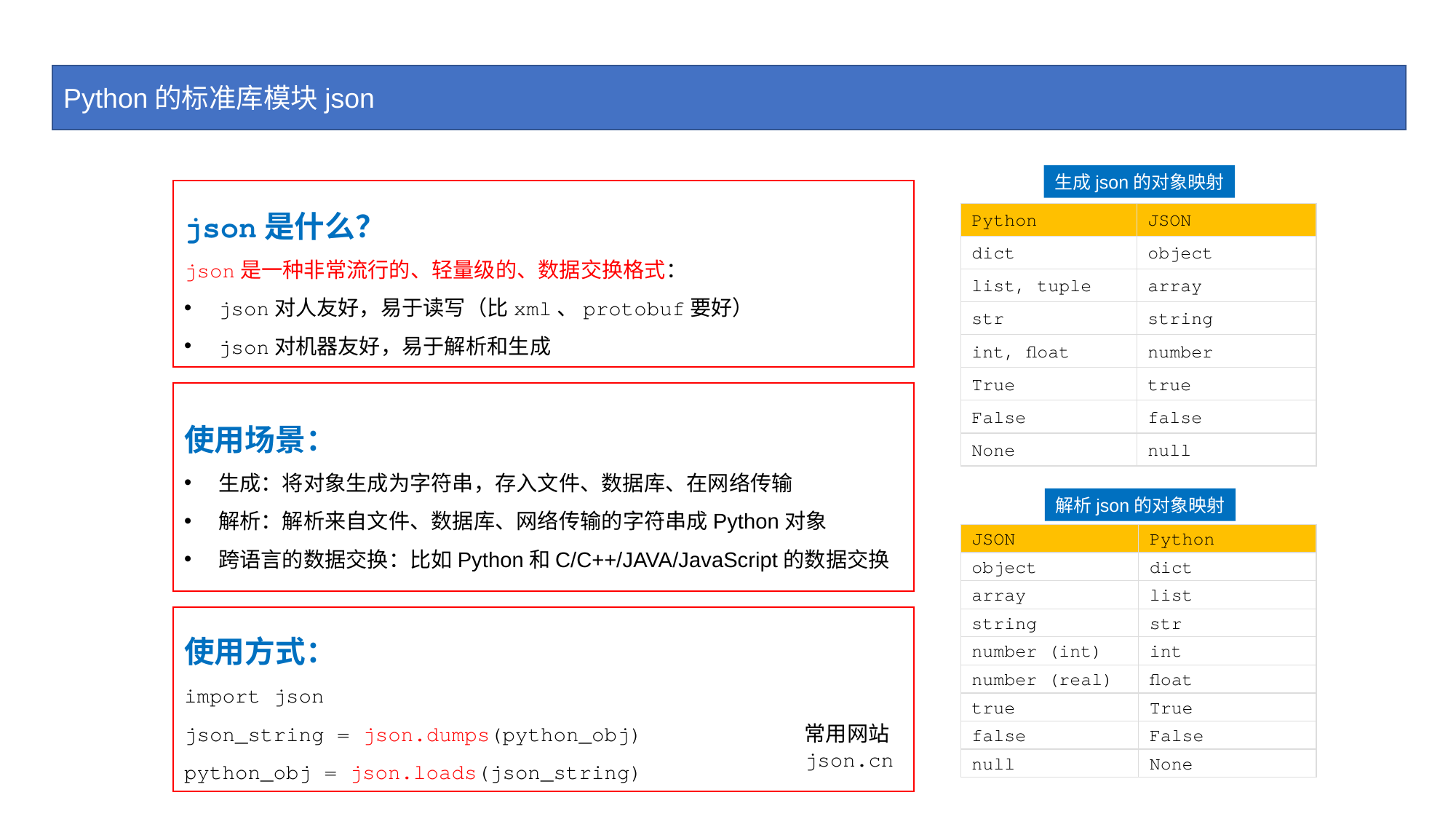

Python的标准库模块json
生成json的对象映射
json是什么？
json是一种非常流行的、轻量级的、数据交换格式：
json对人友好，易于读写（比xml、protobuf要好）
json对机器友好，易于解析和生成
| Python | JSON |
| --- | --- |
| dict | object |
| list, tuple | array |
| str | string |
| int, float | number |
| True | true |
| False | false |
| None | null |
使用场景：
生成：将对象生成为字符串，存入文件、数据库、在网络传输
解析：解析来自文件、数据库、网络传输的字符串成Python对象
跨语言的数据交换：比如Python和C/C++/JAVA/JavaScript的数据交换
解析json的对象映射
| JSON | Python |
| --- | --- |
| object | dict |
| array | list |
| string | str |
| number (int) | int |
| number (real) | float |
| true | True |
| false | False |
| null | None |
使用方式：
import json
json_string = json.dumps(python_obj)
python_obj = json.loads(json_string)
常用网站
json.cn